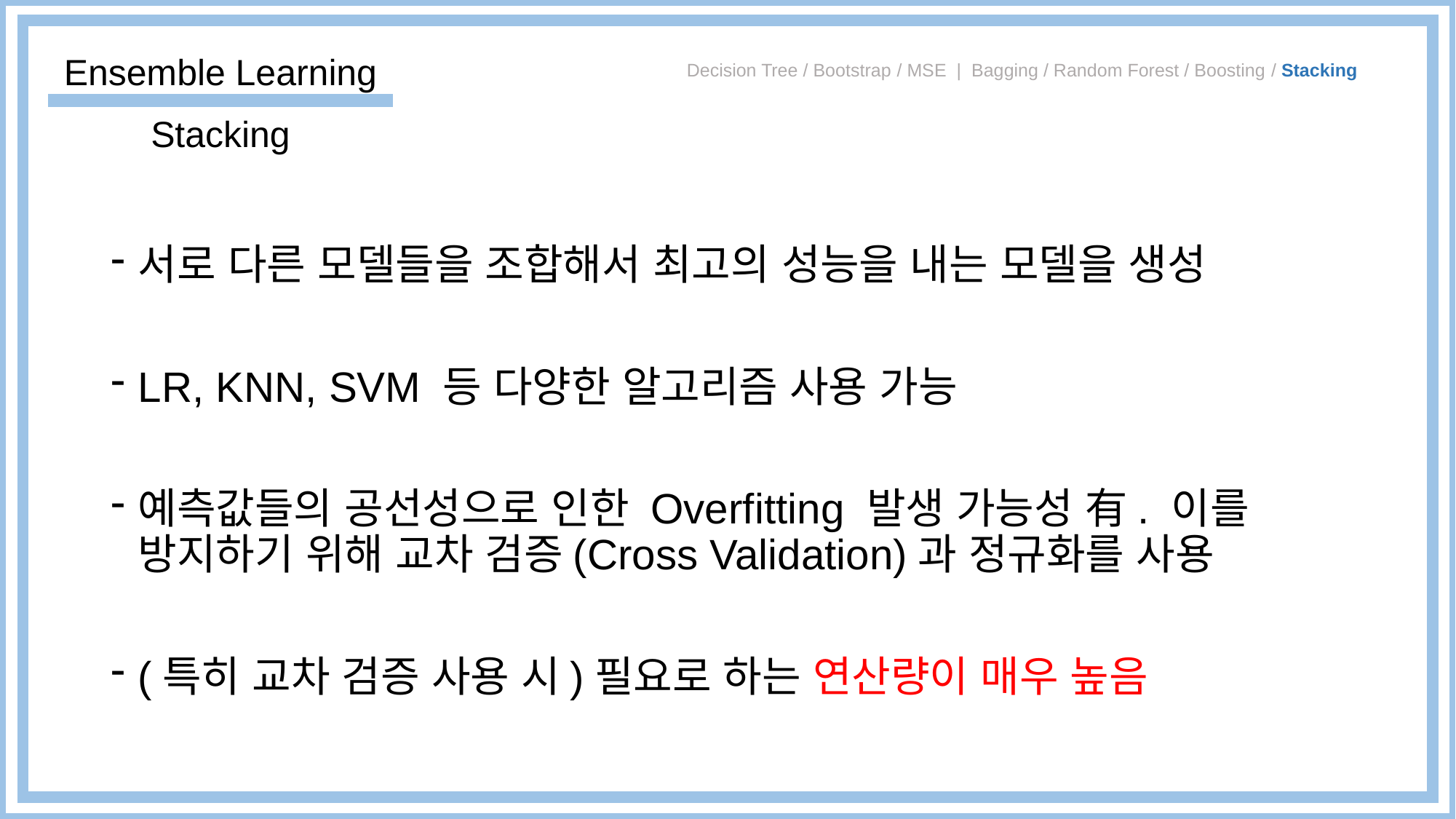

Decision Tree / Bootstrap / MSE  |  Bagging / Random Forest / Boosting / Stacking
Ensemble Learning

Stacking
서로 다른 모델들을 조합해서 최고의 성능을 내는 모델을 생성

LR, KNN, SVM 등 다양한 알고리즘 사용 가능

예측값들의 공선성으로 인한 Overfitting 발생 가능성 有. 이를 방지하기 위해 교차 검증(Cross Validation)과 정규화를 사용

(특히 교차 검증 사용 시)필요로 하는 연산량이 매우 높음